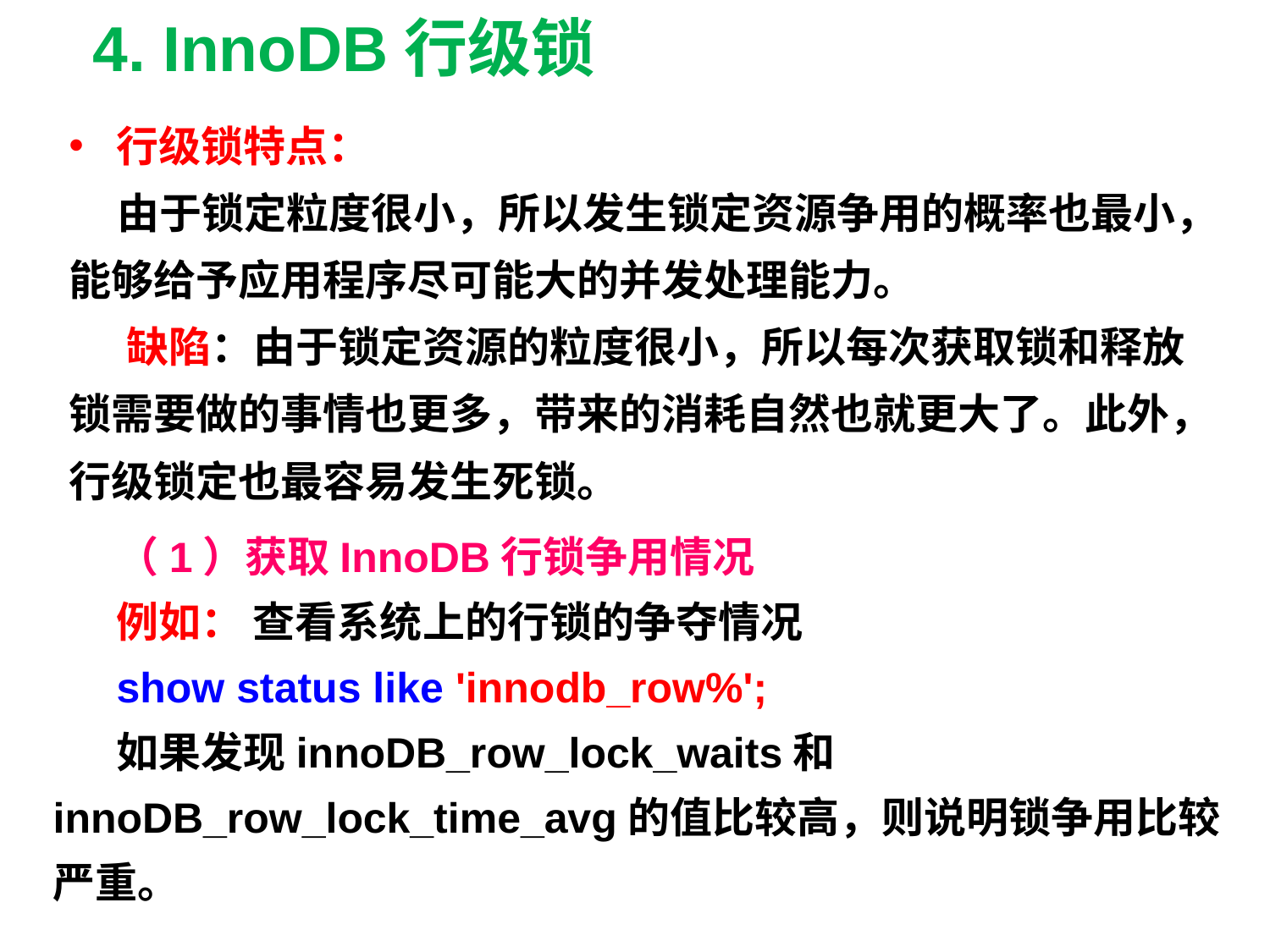

4. InnoDB行级锁
行级锁特点：
    由于锁定粒度很小，所以发生锁定资源争用的概率也最小，能够给予应用程序尽可能大的并发处理能力。
     缺陷：由于锁定资源的粒度很小，所以每次获取锁和释放锁需要做的事情也更多，带来的消耗自然也就更大了。此外，行级锁定也最容易发生死锁。
（1）获取InnoDB行锁争用情况
例如： 查看系统上的行锁的争夺情况
show status like 'innodb_row%';
如果发现innoDB_row_lock_waits和innoDB_row_lock_time_avg的值比较高，则说明锁争用比较严重。